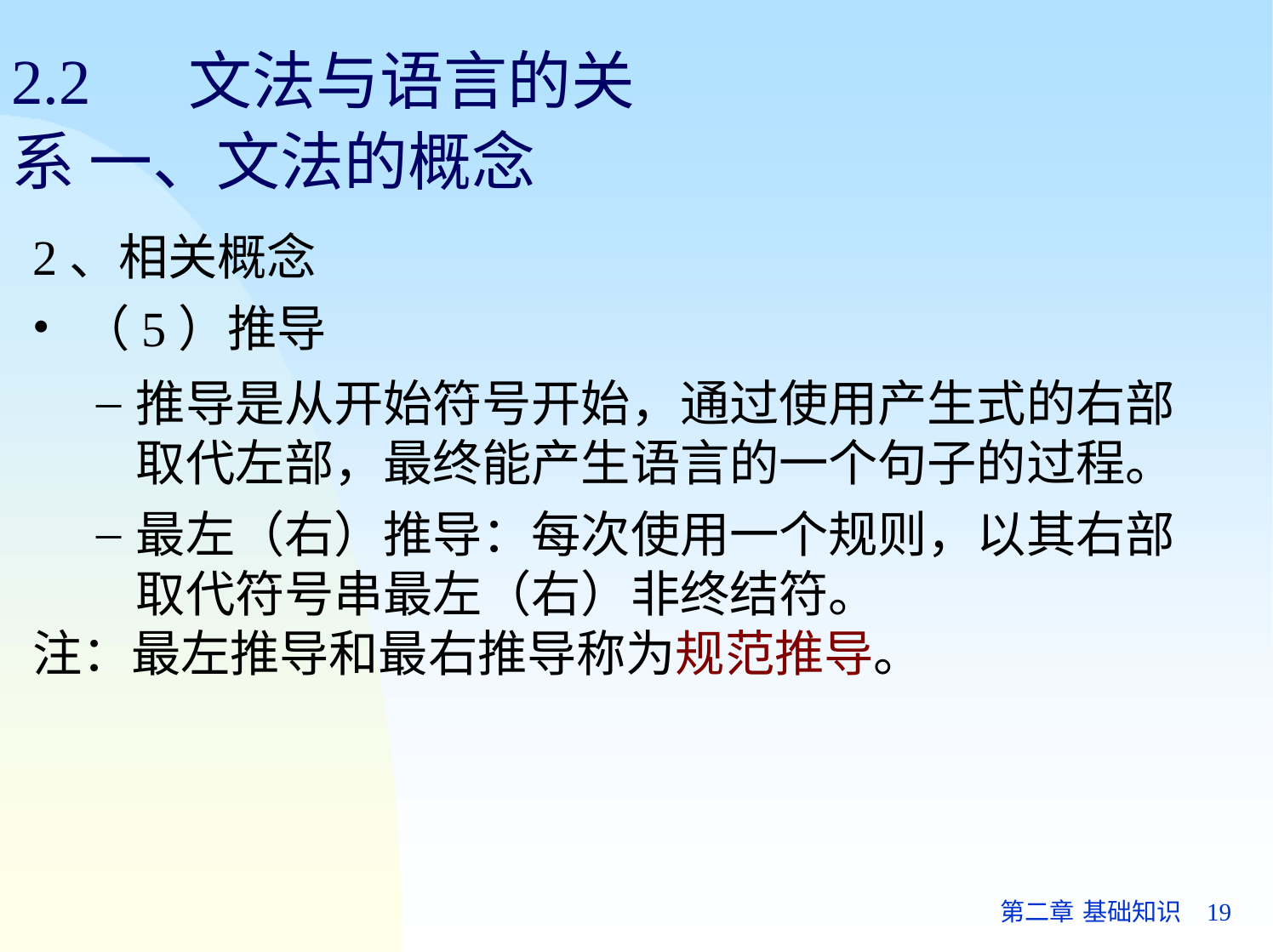

# 2.2	文法与语言的关系 一、文法的概念
2、相关概念
（5）推导
推导是从开始符号开始，通过使用产生式的右部 取代左部，最终能产生语言的一个句子的过程。
最左（右）推导：每次使用一个规则，以其右部 取代符号串最左（右）非终结符。
注：最左推导和最右推导称为规范推导。
第二章 基础知识	19